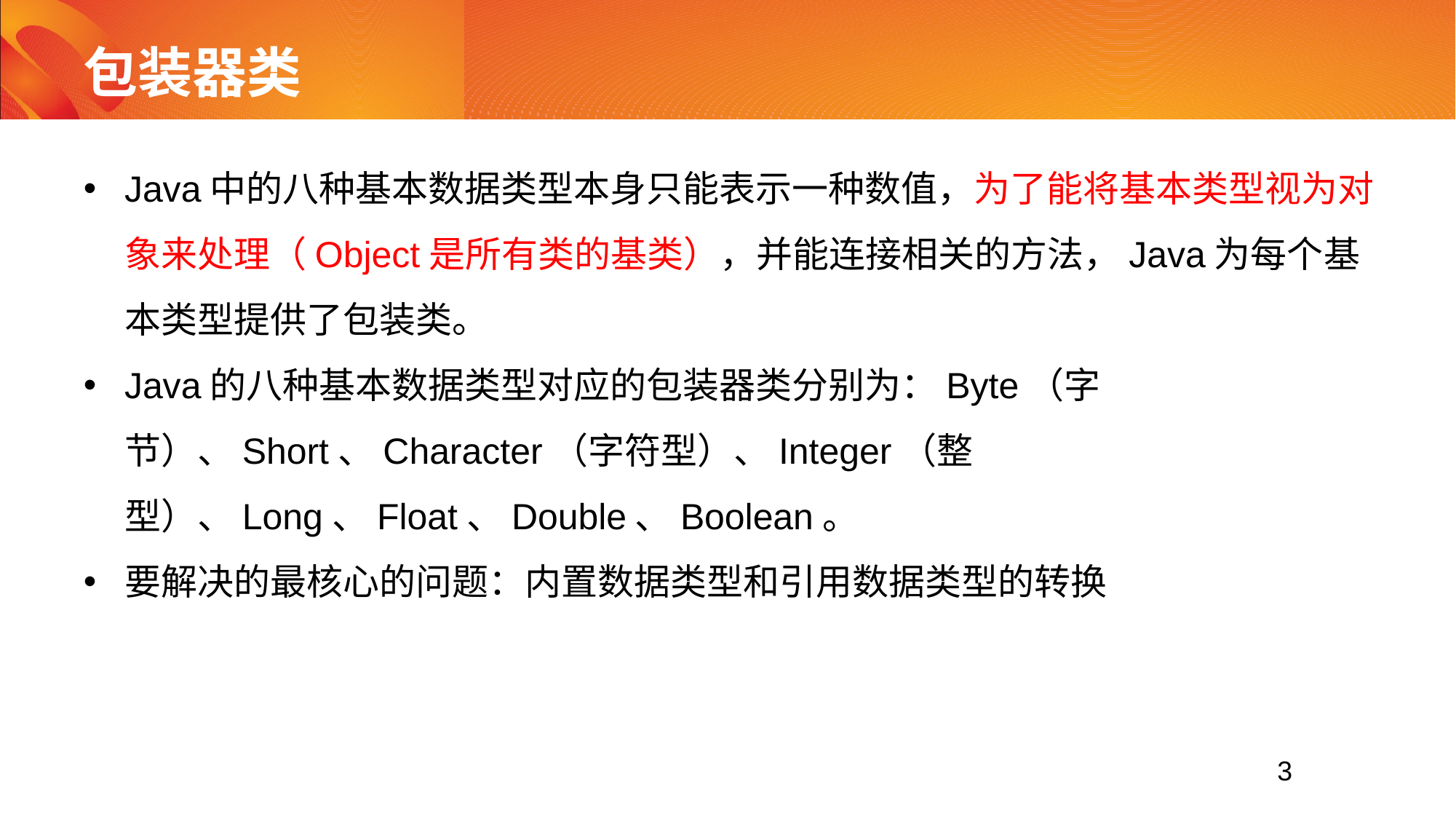

# 包装器类
Java中的八种基本数据类型本身只能表示一种数值，为了能将基本类型视为对象来处理（Object是所有类的基类），并能连接相关的方法，Java为每个基本类型提供了包装类。
Java的八种基本数据类型对应的包装器类分别为：Byte（字节）、Short、Character（字符型）、Integer（整型）、Long、Float、Double、Boolean。
要解决的最核心的问题：内置数据类型和引用数据类型的转换